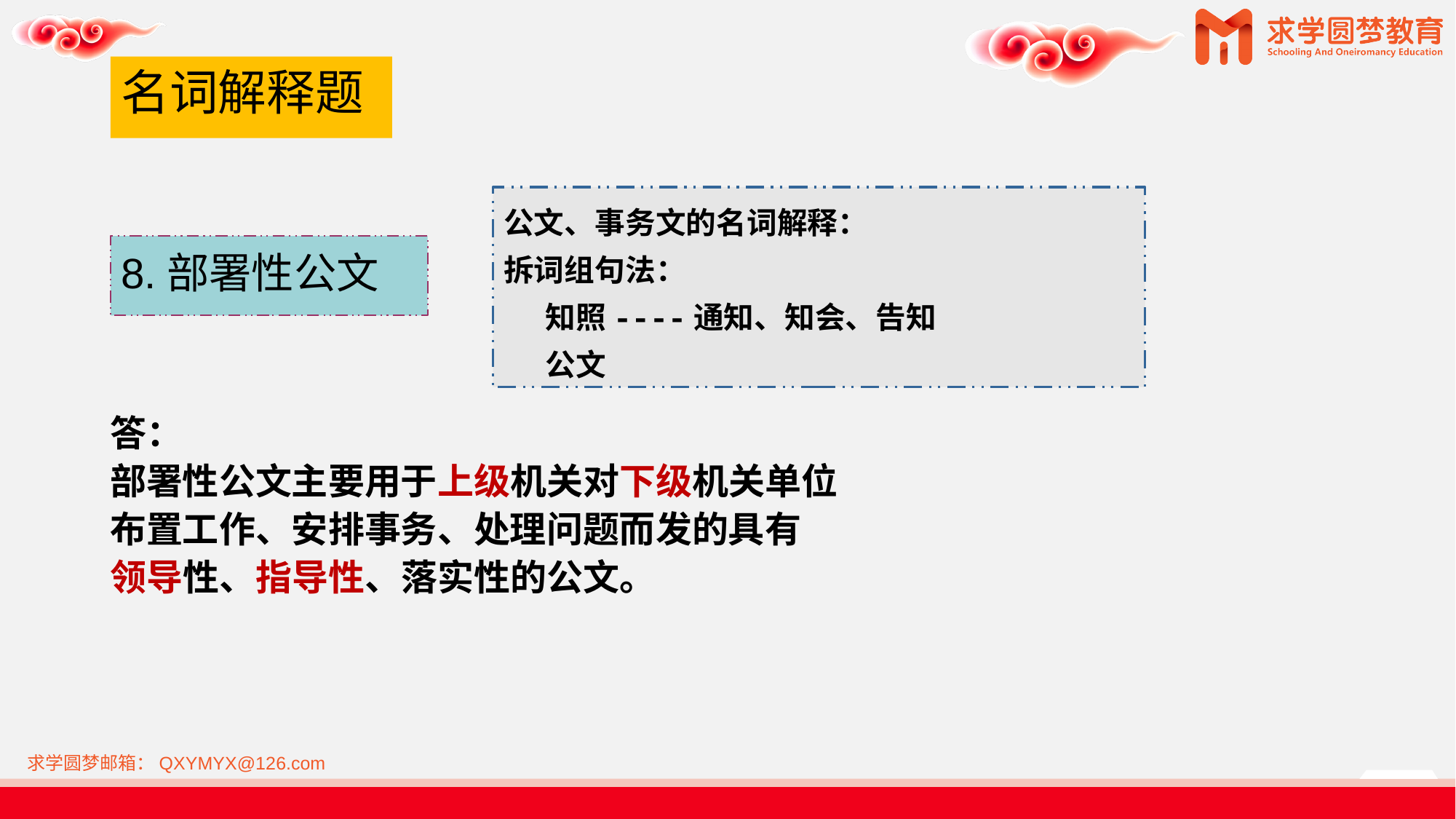

# 名词解释题
公文、事务文的名词解释：
拆词组句法：
     知照----通知、知会、告知
     公文
8.部署性公文
答：
部署性公文主要用于上级机关对下级机关单位
布置工作、安排事务、处理问题而发的具有
领导性、指导性、落实性的公文。